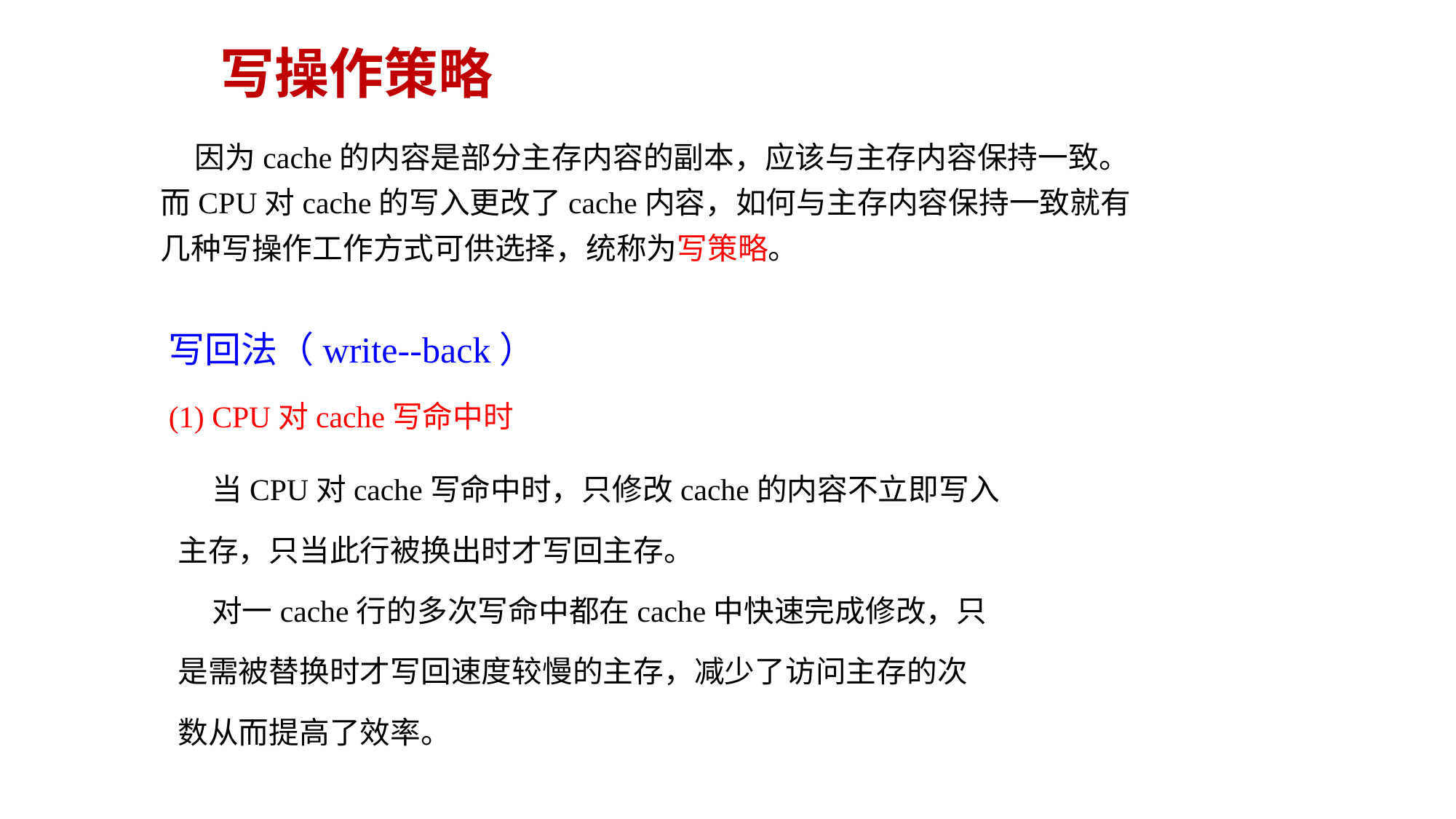

写操作策略
    因为cache的内容是部分主存内容的副本，应该与主存内容保持一致。而CPU对cache的写入更改了cache内容，如何与主存内容保持一致就有几种写操作工作方式可供选择，统称为写策略。
写回法（write--back）
(1) CPU对cache写命中时
    当CPU对cache写命中时，只修改cache的内容不立即写入
主存，只当此行被换出时才写回主存。
    对一cache行的多次写命中都在cache中快速完成修改，只
是需被替换时才写回速度较慢的主存，减少了访问主存的次
数从而提高了效率。